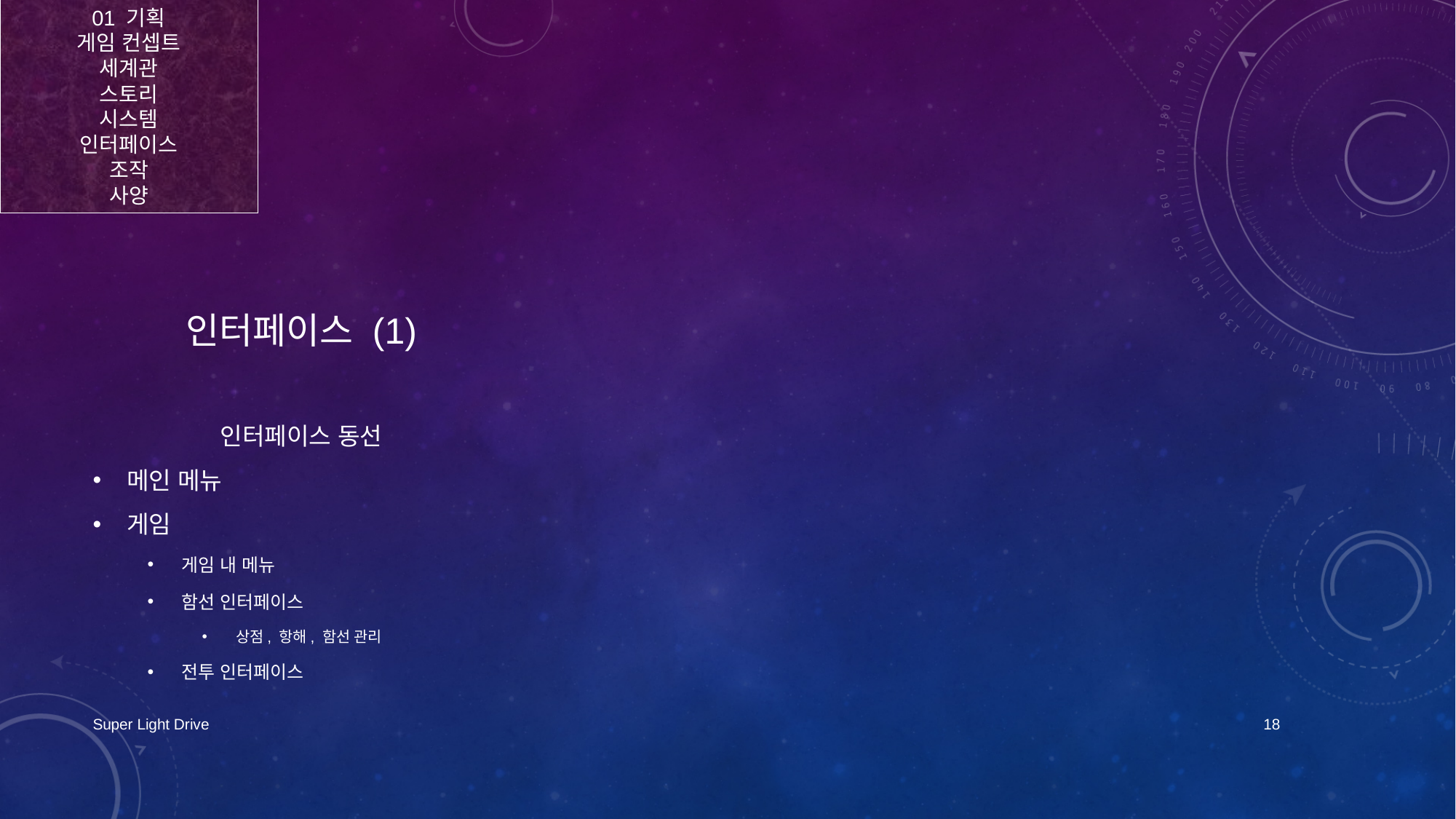

01 기획
게임 컨셉트
세계관
스토리
시스템
인터페이스
조작
사양

# 인터페이스 (1)
인터페이스 동선
메인 메뉴
게임
게임 내 메뉴
함선 인터페이스
상점, 항해, 함선 관리
전투 인터페이스

Super Light Drive
18